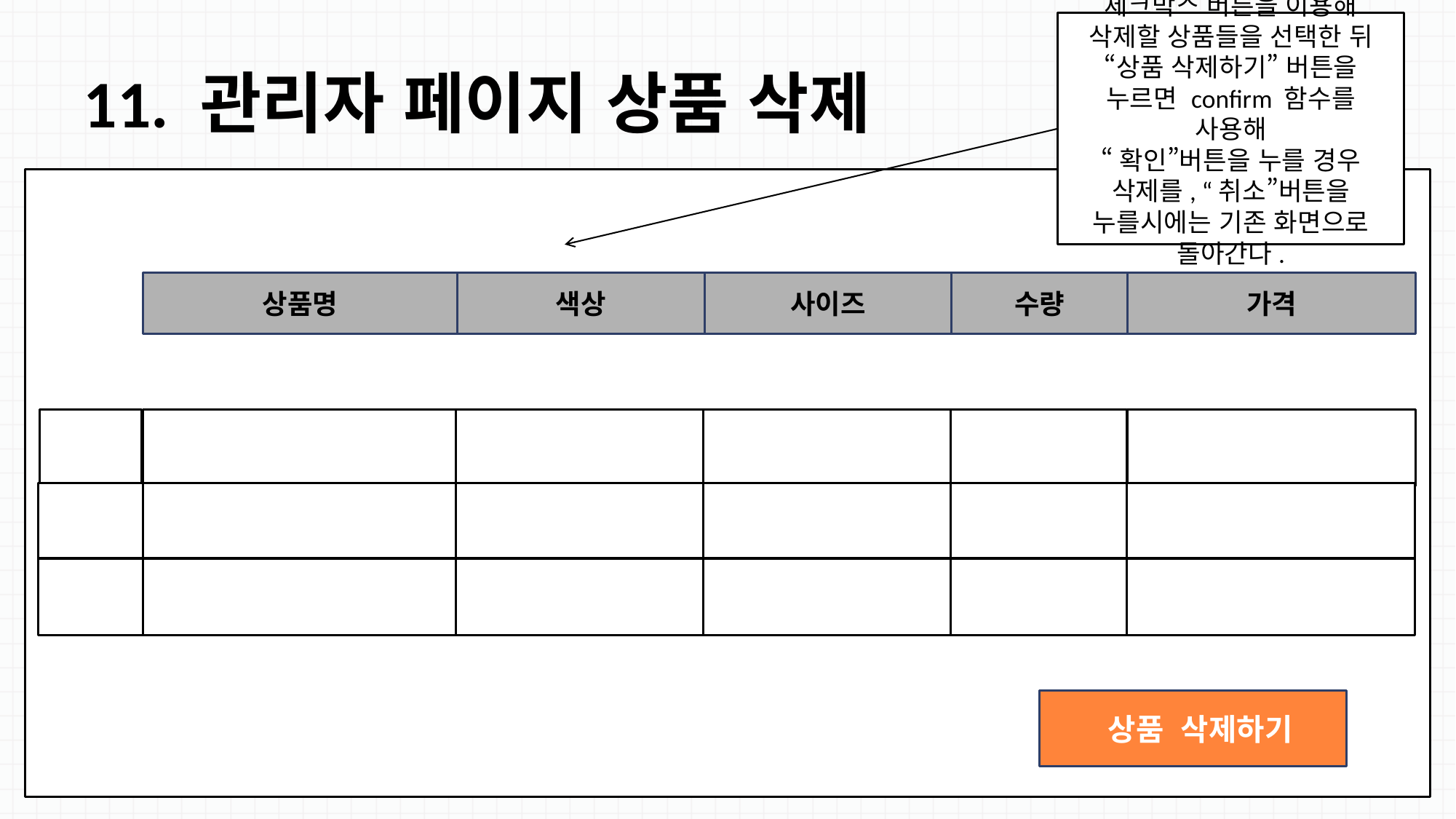

체크박스 버튼을 이용해 삭제할 상품들을 선택한 뒤 “상품 삭제하기” 버튼을 누르면 confirm 함수를 사용해
“확인”버튼을 누를 경우 삭제를, “취소”버튼을 누를시에는 기존 화면으로 돌아간다.
# 11. 관리자 페이지 상품 삭제

상품명
색상
사이즈
수량
가격

반팔티(블루, L)
2
24,000
24,000
24,000

반팔티(블루, L)
2
24,000
24,000
24,000

반팔티(블루, L)
2
24,000
24,000
24,000
 상품  삭제하기